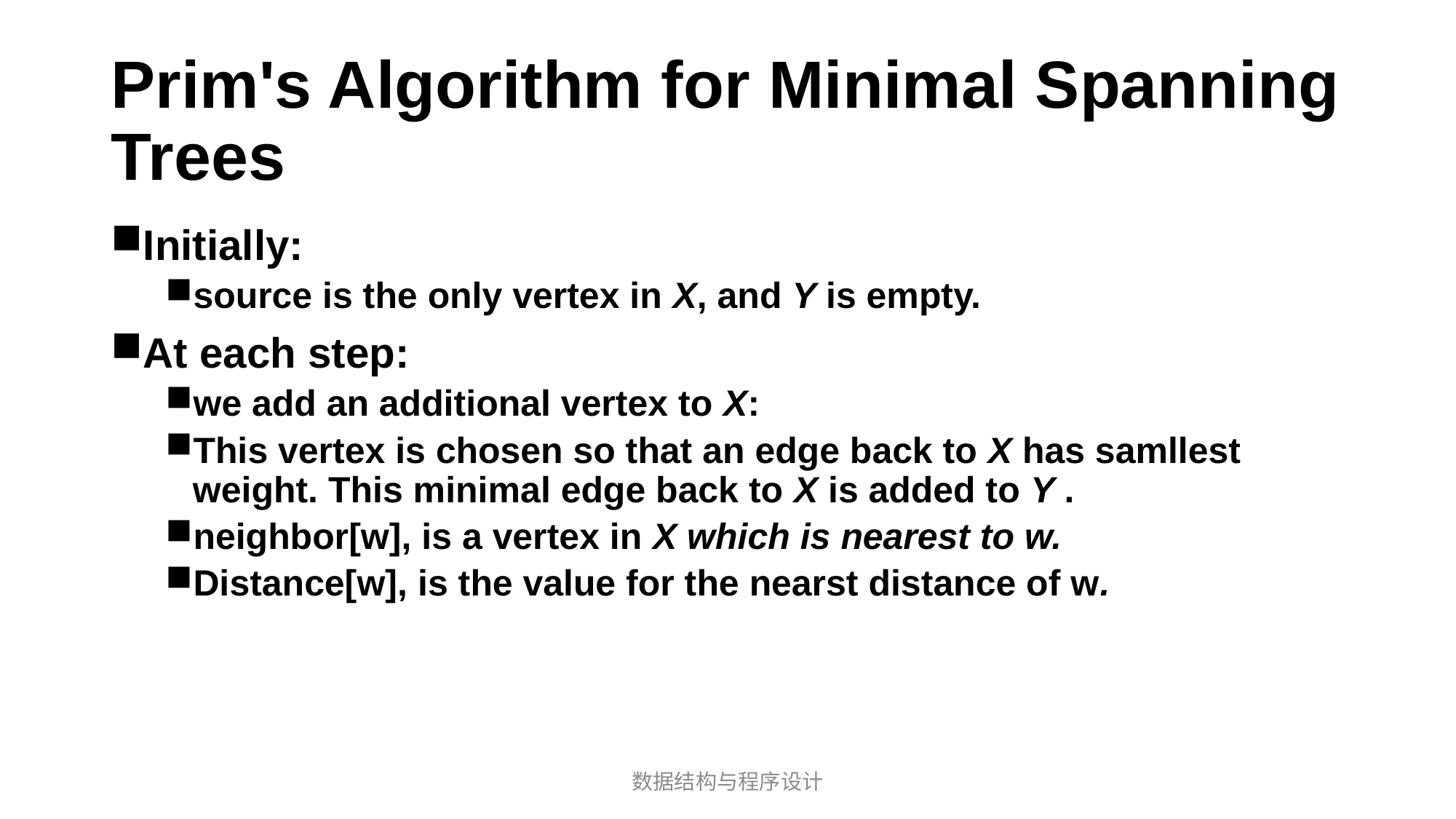

# Prim's Algorithm for Minimal Spanning Trees
Initially:
source is the only vertex in X, and Y is empty.
At each step:
we add an additional vertex to X:
This vertex is chosen so that an edge back to X has samllest weight. This minimal edge back to X is added to Y .
neighbor[w], is a vertex in X which is nearest to w.
Distance[w], is the value for the nearst distance of w.

数据结构与程序设计
78